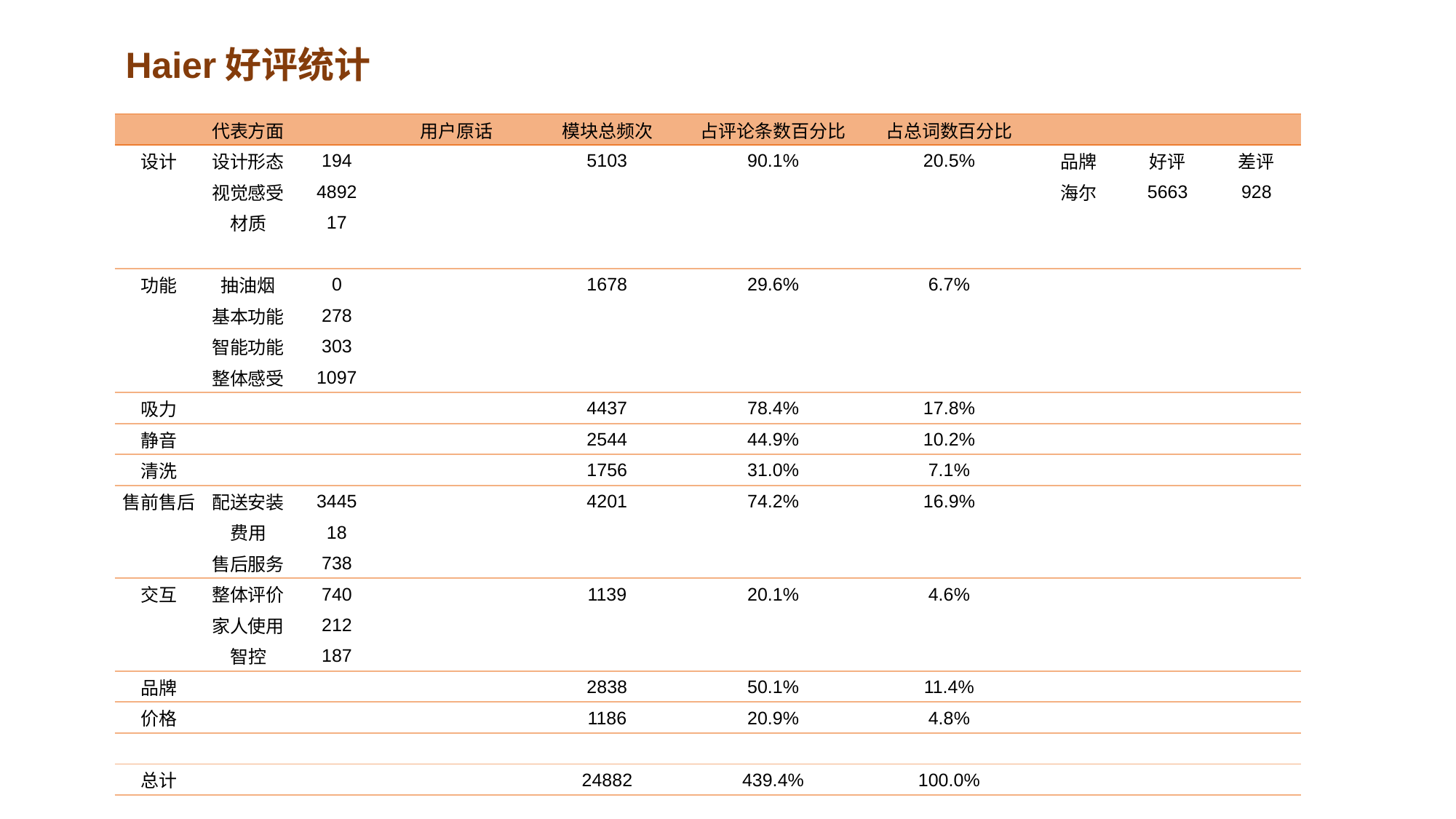

Haier好评统计
|  | 代表方面 |  | 用户原话 | 模块总频次 | 占评论条数百分比 | 占总词数百分比 |  |  |  |
| --- | --- | --- | --- | --- | --- | --- | --- | --- | --- |
| 设计 | 设计形态 | 194 |  | 5103 | 90.1% | 20.5% | 品牌 | 好评 | 差评 |
|  | 视觉感受 | 4892 |  |  |  |  | 海尔 | 5663 | 928 |
|  | 材质 | 17 |  |  |  |  |  |  |  |
|  |  |  |  |  |  |  |  |  |  |
| 功能 | 抽油烟 | 0 |  | 1678 | 29.6% | 6.7% |  |  |  |
|  | 基本功能 | 278 |  |  |  |  |  |  |  |
|  | 智能功能 | 303 |  |  |  |  |  |  |  |
|  | 整体感受 | 1097 |  |  |  |  |  |  |  |
| 吸力 |  |  |  | 4437 | 78.4% | 17.8% |  |  |  |
| 静音 |  |  |  | 2544 | 44.9% | 10.2% |  |  |  |
| 清洗 |  |  |  | 1756 | 31.0% | 7.1% |  |  |  |
| 售前售后 | 配送安装 | 3445 |  | 4201 | 74.2% | 16.9% |  |  |  |
|  | 费用 | 18 |  |  |  |  |  |  |  |
|  | 售后服务 | 738 |  |  |  |  |  |  |  |
| 交互 | 整体评价 | 740 |  | 1139 | 20.1% | 4.6% |  |  |  |
|  | 家人使用 | 212 |  |  |  |  |  |  |  |
|  | 智控 | 187 |  |  |  |  |  |  |  |
| 品牌 |  |  |  | 2838 | 50.1% | 11.4% |  |  |  |
| 价格 |  |  |  | 1186 | 20.9% | 4.8% |  |  |  |
|  |  |  |  |  |  |  |  |  |  |
| 总计 |  |  |  | 24882 | 439.4% | 100.0% |  |  |  |